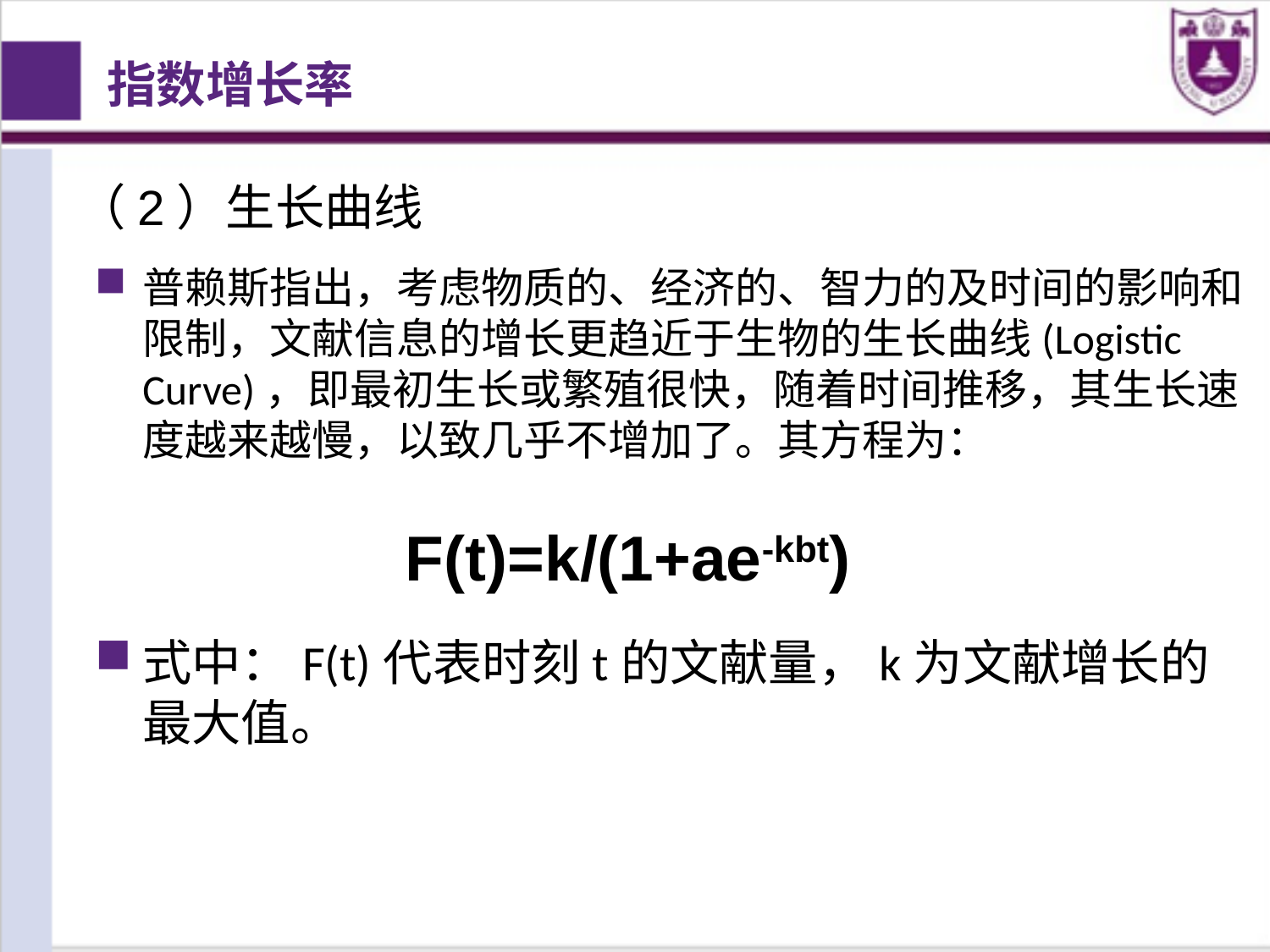

指数增长率
（2）生长曲线
普赖斯指出，考虑物质的、经济的、智力的及时间的影响和限制，文献信息的增长更趋近于生物的生长曲线(Logistic Curve)，即最初生长或繁殖很快，随着时间推移，其生长速度越来越慢，以致几乎不增加了。其方程为：

式中：F(t)代表时刻t的文献量，k为文献增长的最大值。
F(t)=k/(1+ae-kbt)